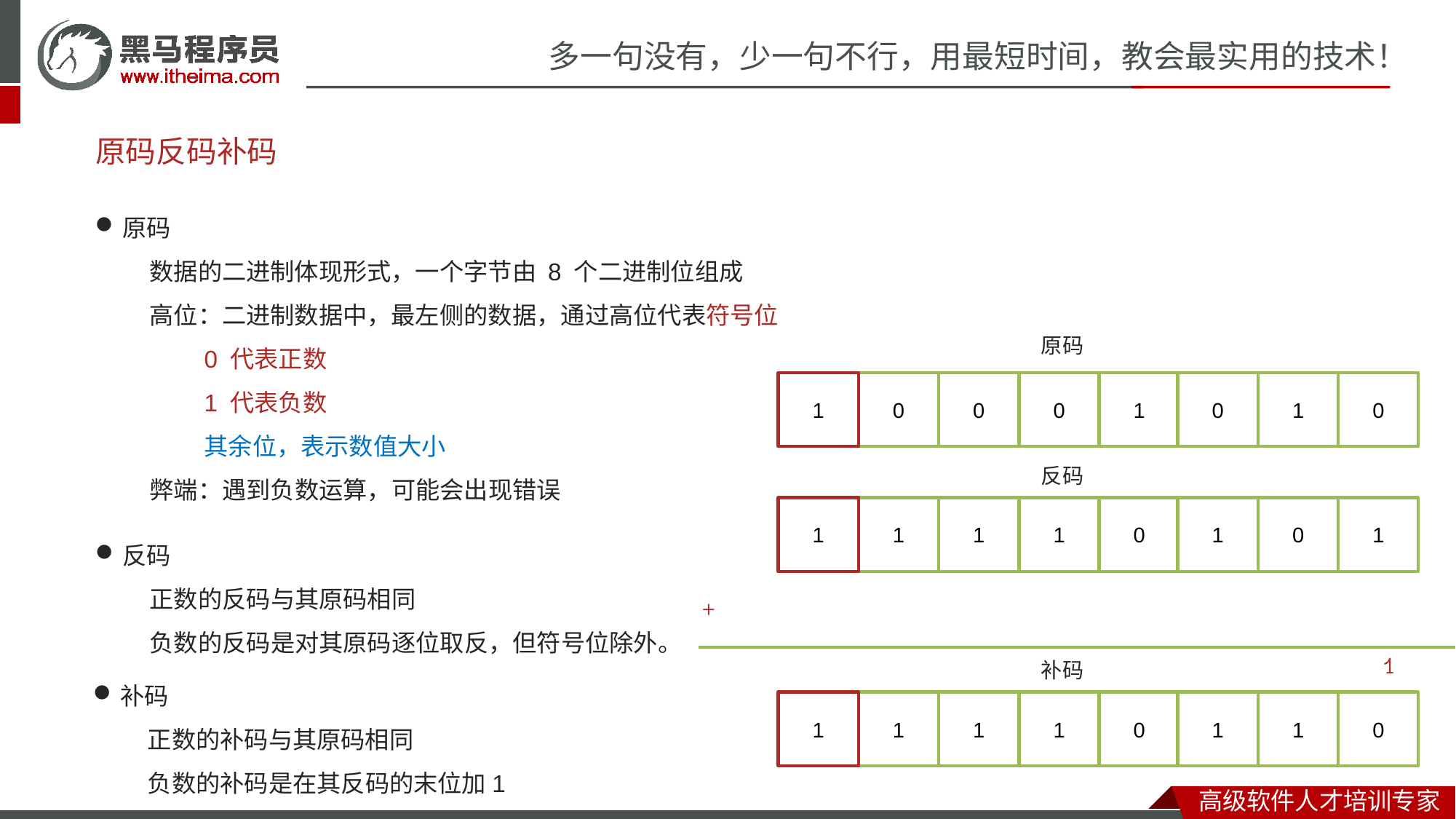

原码反码补码
原码
数据的二进制体现形式，一个字节由 8 个二进制位组成
高位：二进制数据中，最左侧的数据，通过高位代表符号位
	0 代表正数
	1 代表负数
	其余位，表示数值大小
弊端：遇到负数运算，可能会出现错误
原码
1
0
0
0
1
0
1
0
反码
1
1
1
1
0
1
0
1
反码
正数的反码与其原码相同
负数的反码是对其原码逐位取反，但符号位除外。
+                                                                                                                           						  1
补码
补码
正数的补码与其原码相同
负数的补码是在其反码的末位加1
1
1
1
1
0
1
1
0